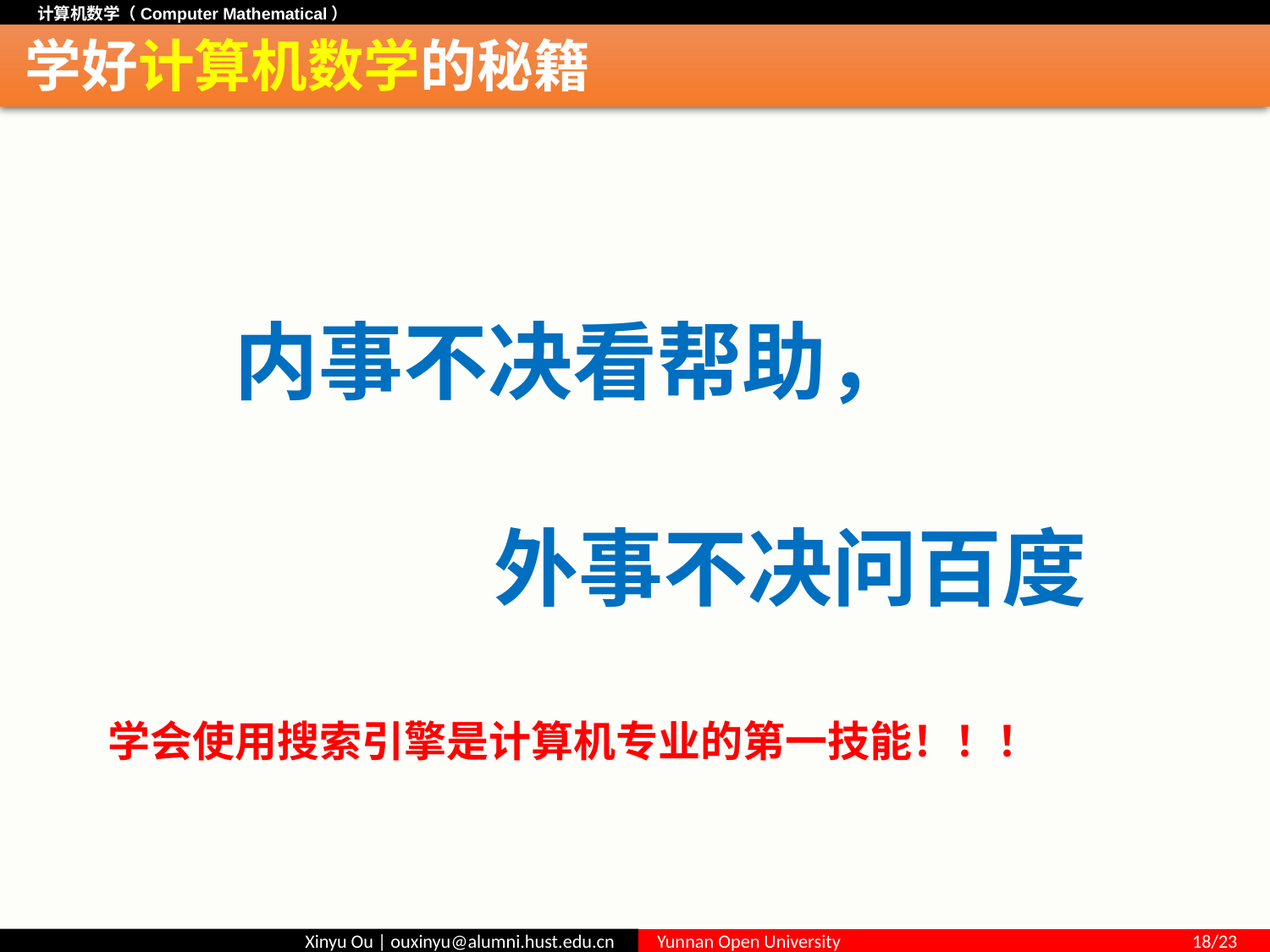

# 学好计算机数学的秘籍
           内事不决看帮助，

               外事不决问百度
学会使用搜索引擎是计算机专业的第一技能！！！